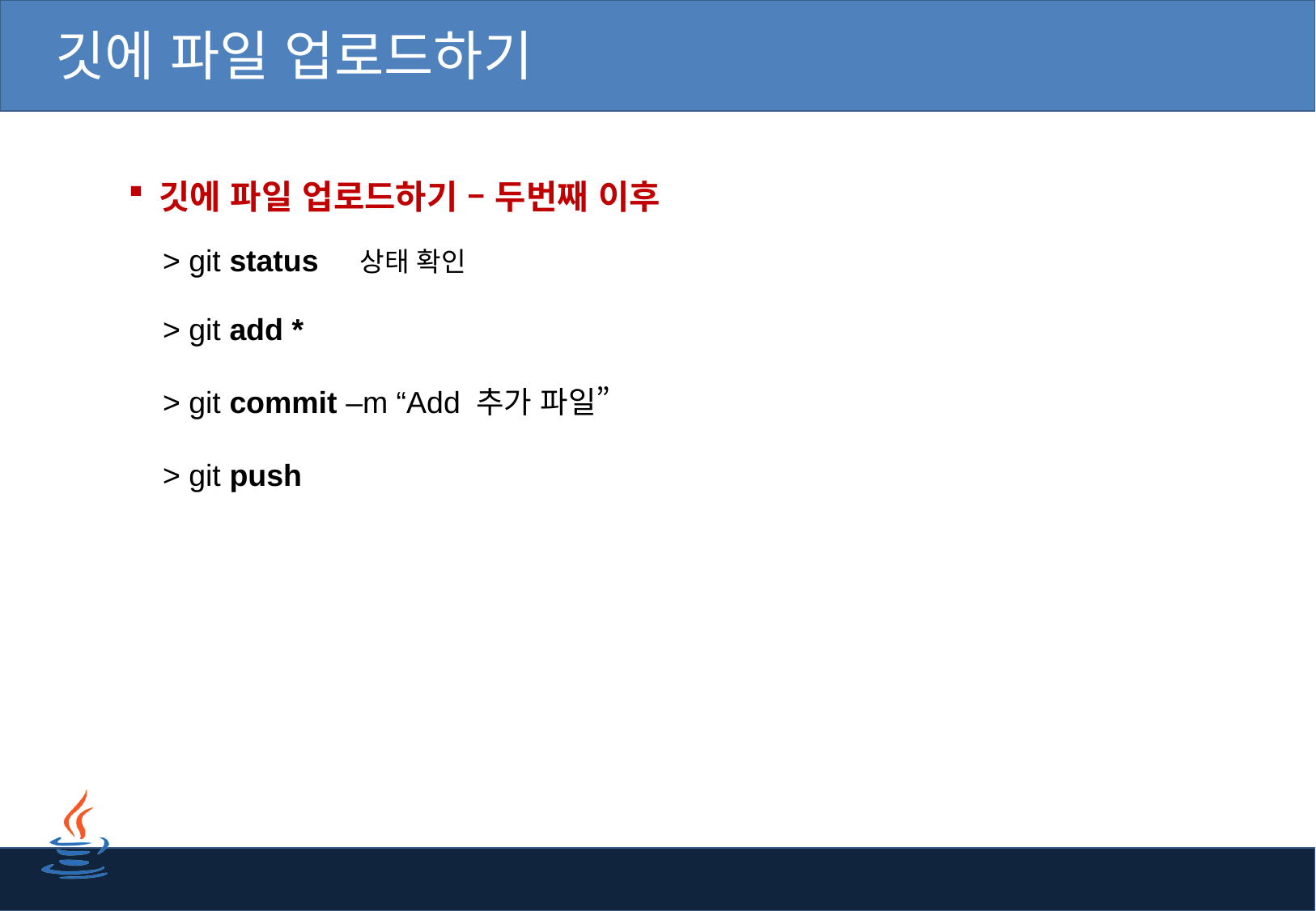

# 깃에 파일 업로드하기
깃에 파일 업로드하기 – 두번째 이후
> git status    상태 확인

> git add *

> git commit –m “Add 추가 파일”

> git push